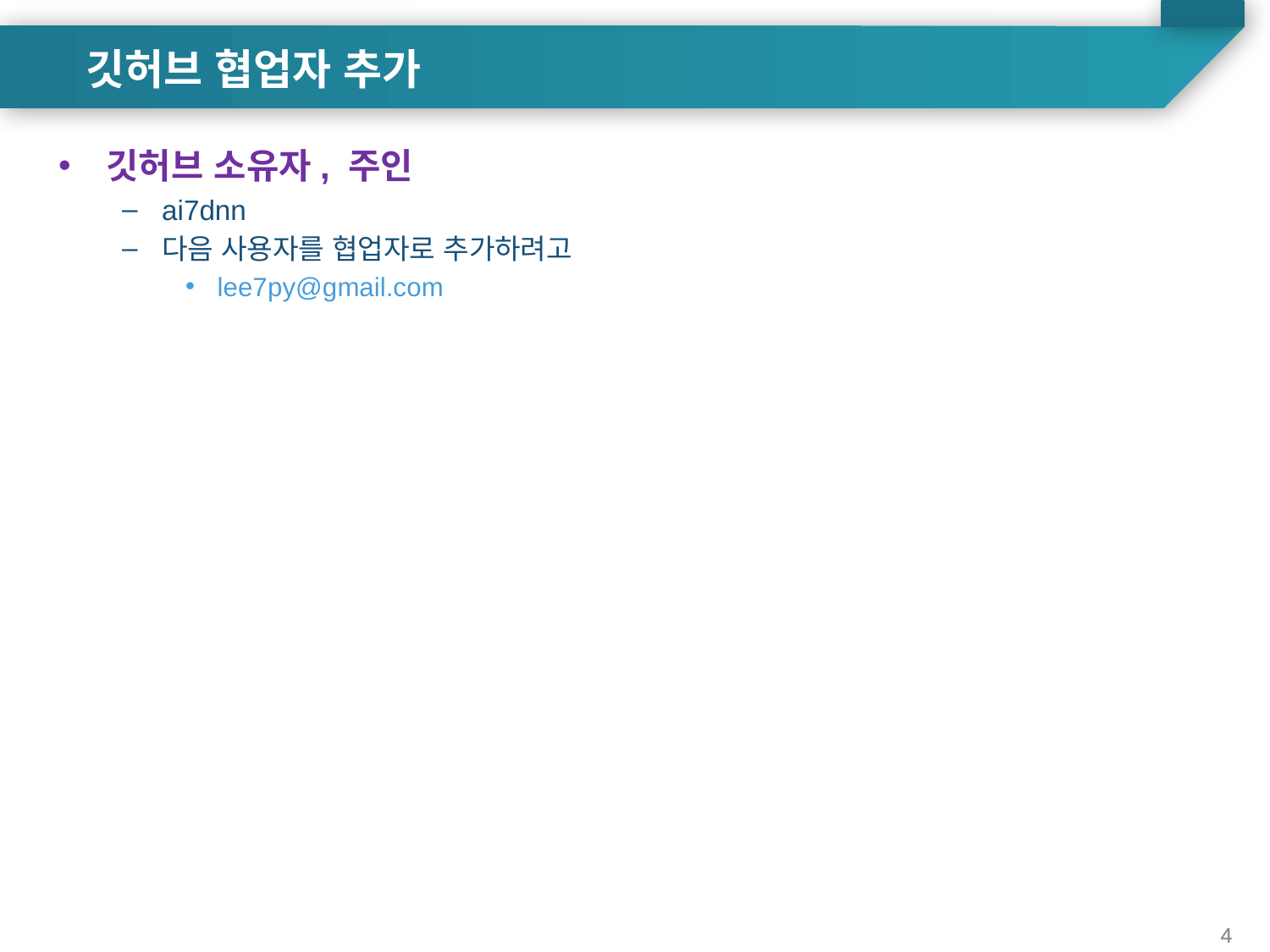

깃허브 협업자 추가
깃허브 소유자, 주인
ai7dnn
다음 사용자를 협업자로 추가하려고
lee7py@gmail.com
4